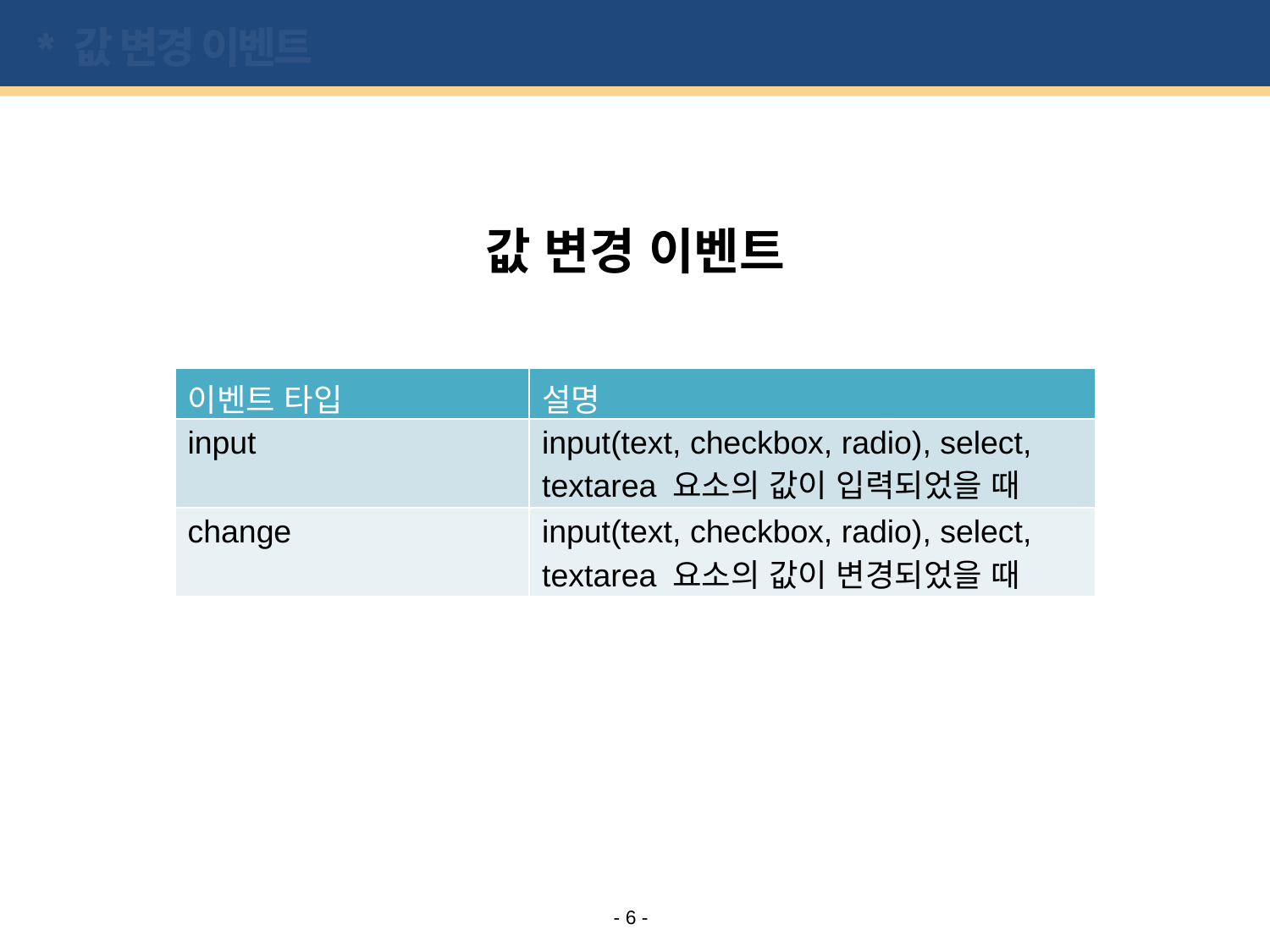

# * 값 변경 이벤트
값 변경 이벤트
| 이벤트 타입 | 설명 |
| --- | --- |
| input | input(text, checkbox, radio), select, textarea 요소의 값이 입력되었을 때 |
| change | input(text, checkbox, radio), select, textarea 요소의 값이 변경되었을 때 |